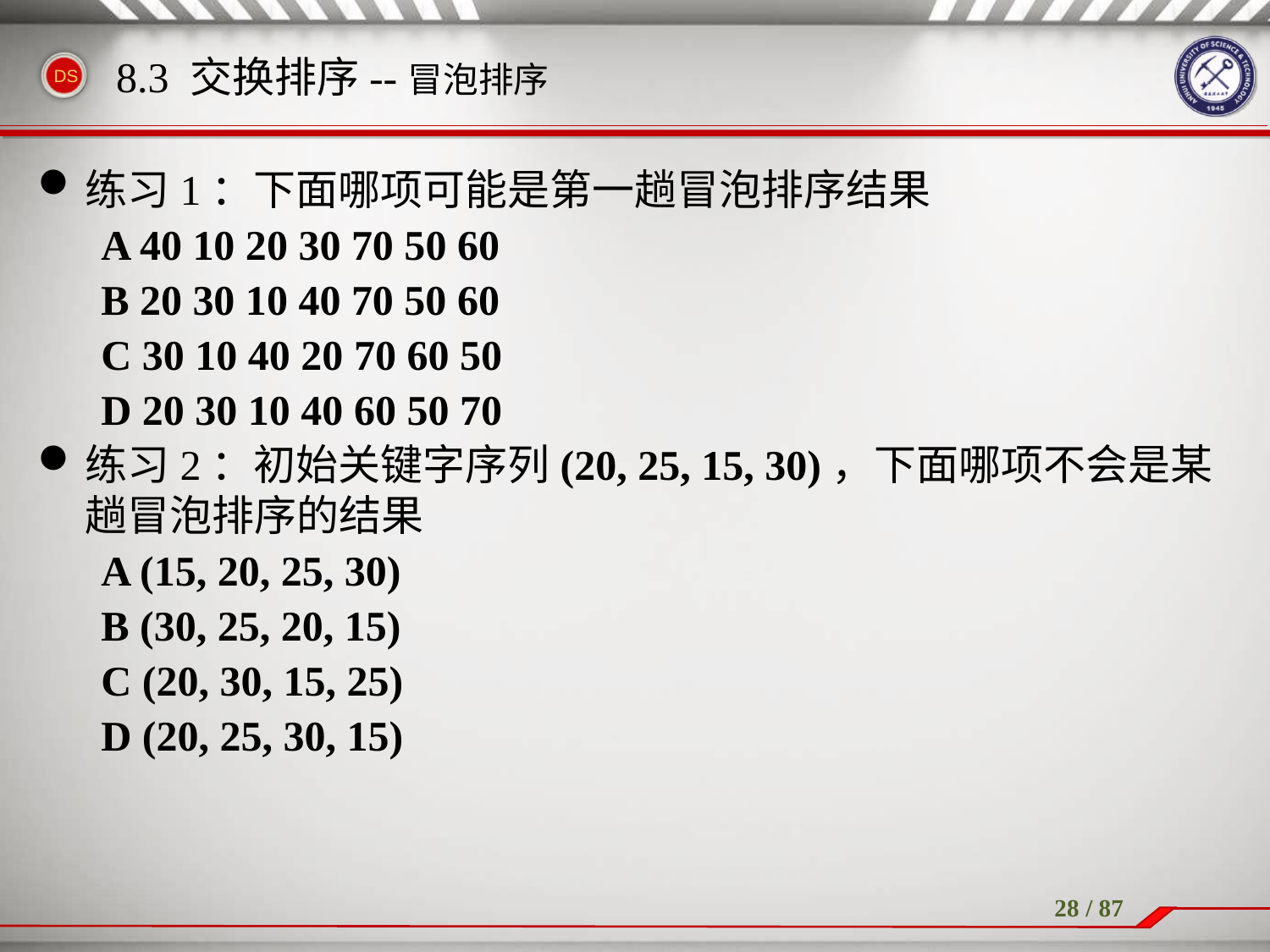

练习1：下面哪项可能是第一趟冒泡排序结果
A 40 10 20 30 70 50 60
B 20 30 10 40 70 50 60
C 30 10 40 20 70 60 50
D 20 30 10 40 60 50 70
练习2：初始关键字序列(20, 25, 15, 30)，下面哪项不会是某趟冒泡排序的结果
A (15, 20, 25, 30)
B (30, 25, 20, 15)
C (20, 30, 15, 25)
D (20, 25, 30, 15)

8.3 交换排序--冒泡排序